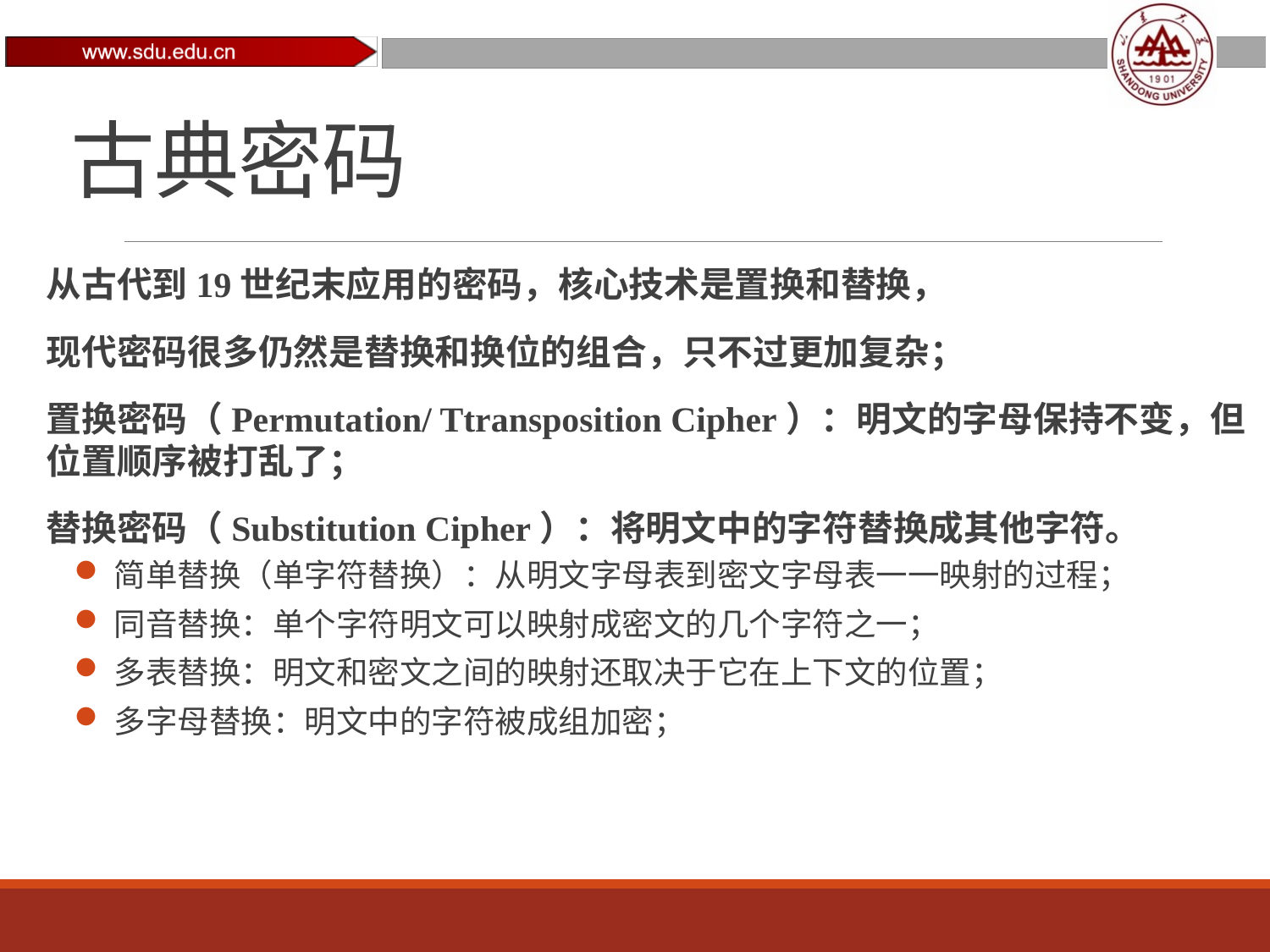

# 古典密码
从古代到19世纪末应用的密码，核心技术是置换和替换，
现代密码很多仍然是替换和换位的组合，只不过更加复杂；
置换密码（Permutation/ Ttransposition Cipher）：明文的字母保持不变，但位置顺序被打乱了；
替换密码（Substitution Cipher）：将明文中的字符替换成其他字符。
简单替换（单字符替换）：从明文字母表到密文字母表一一映射的过程；
同音替换：单个字符明文可以映射成密文的几个字符之一；
多表替换：明文和密文之间的映射还取决于它在上下文的位置；
多字母替换：明文中的字符被成组加密；